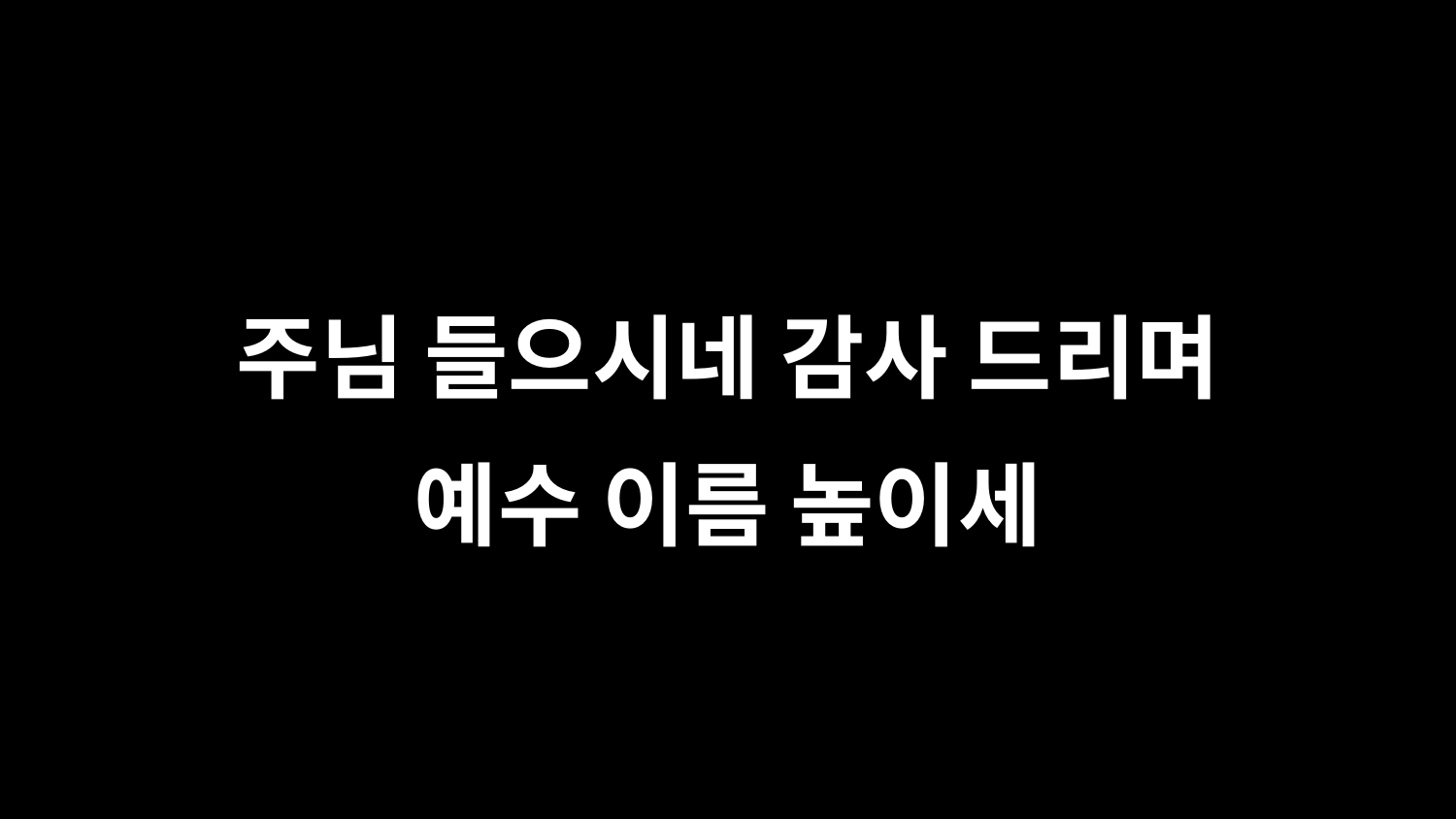

주님 들으시네 감사 드리며
예수 이름 높이세